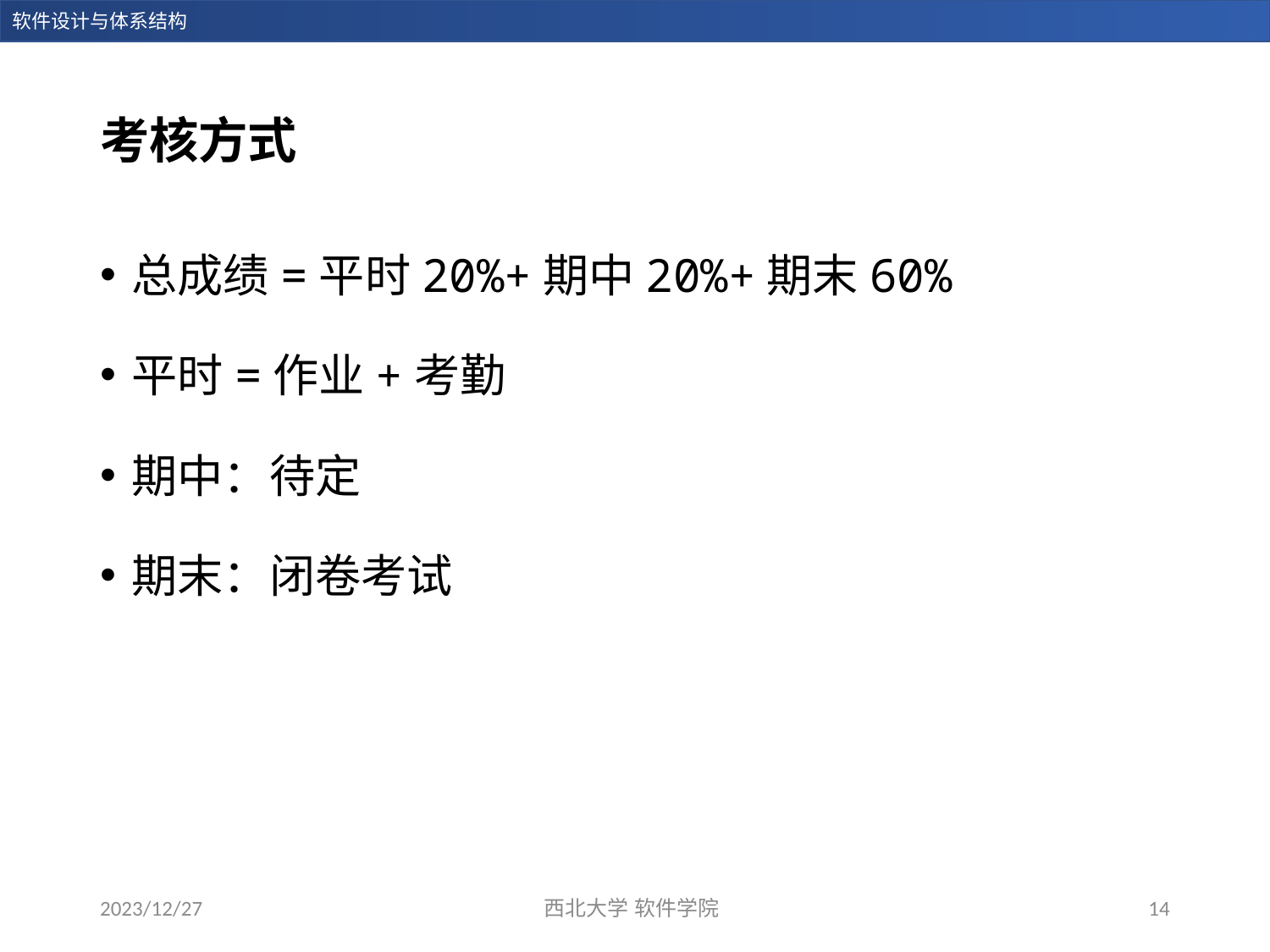

# 考核方式
总成绩=平时20%+期中20%+期末60%
平时=作业+考勤
期中：待定
期末：闭卷考试
2023/12/27
西北大学 软件学院
14